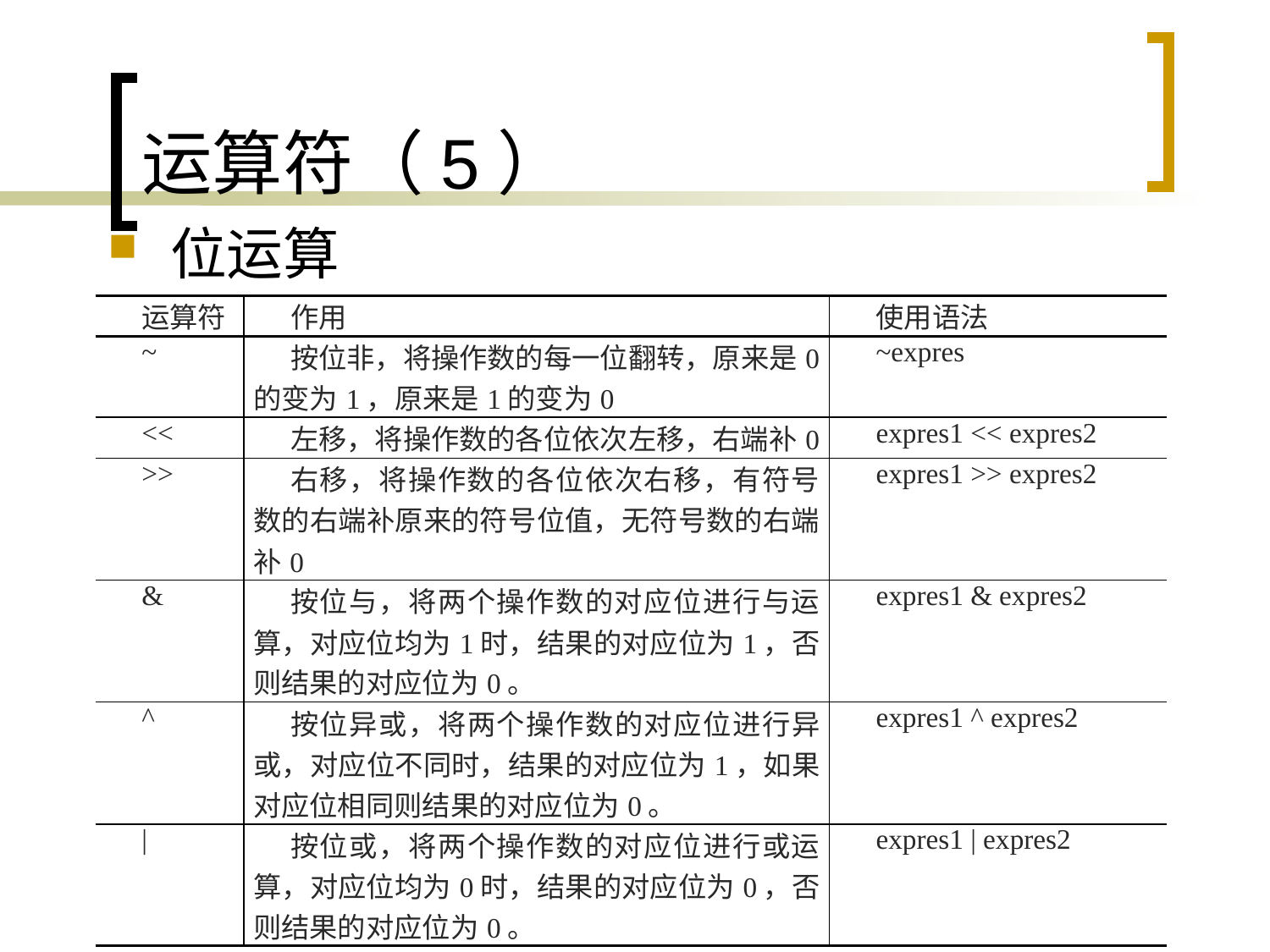

# 运算符（5）
位运算

| 运算符 | 作用 | 使用语法 |
| --- | --- | --- |
| ~ | 按位非，将操作数的每一位翻转，原来是0的变为1，原来是1的变为0 | ~expres |
| << | 左移，将操作数的各位依次左移，右端补0 | expres1 << expres2 |
| >> | 右移，将操作数的各位依次右移，有符号数的右端补原来的符号位值，无符号数的右端补0 | expres1 >> expres2 |
| & | 按位与，将两个操作数的对应位进行与运算，对应位均为1时，结果的对应位为1，否则结果的对应位为0。 | expres1 & expres2 |
| ^ | 按位异或，将两个操作数的对应位进行异或，对应位不同时，结果的对应位为1，如果对应位相同则结果的对应位为0。 | expres1 ^ expres2 |
| | | 按位或，将两个操作数的对应位进行或运算，对应位均为0时，结果的对应位为0，否则结果的对应位为0。 | expres1 | expres2 |